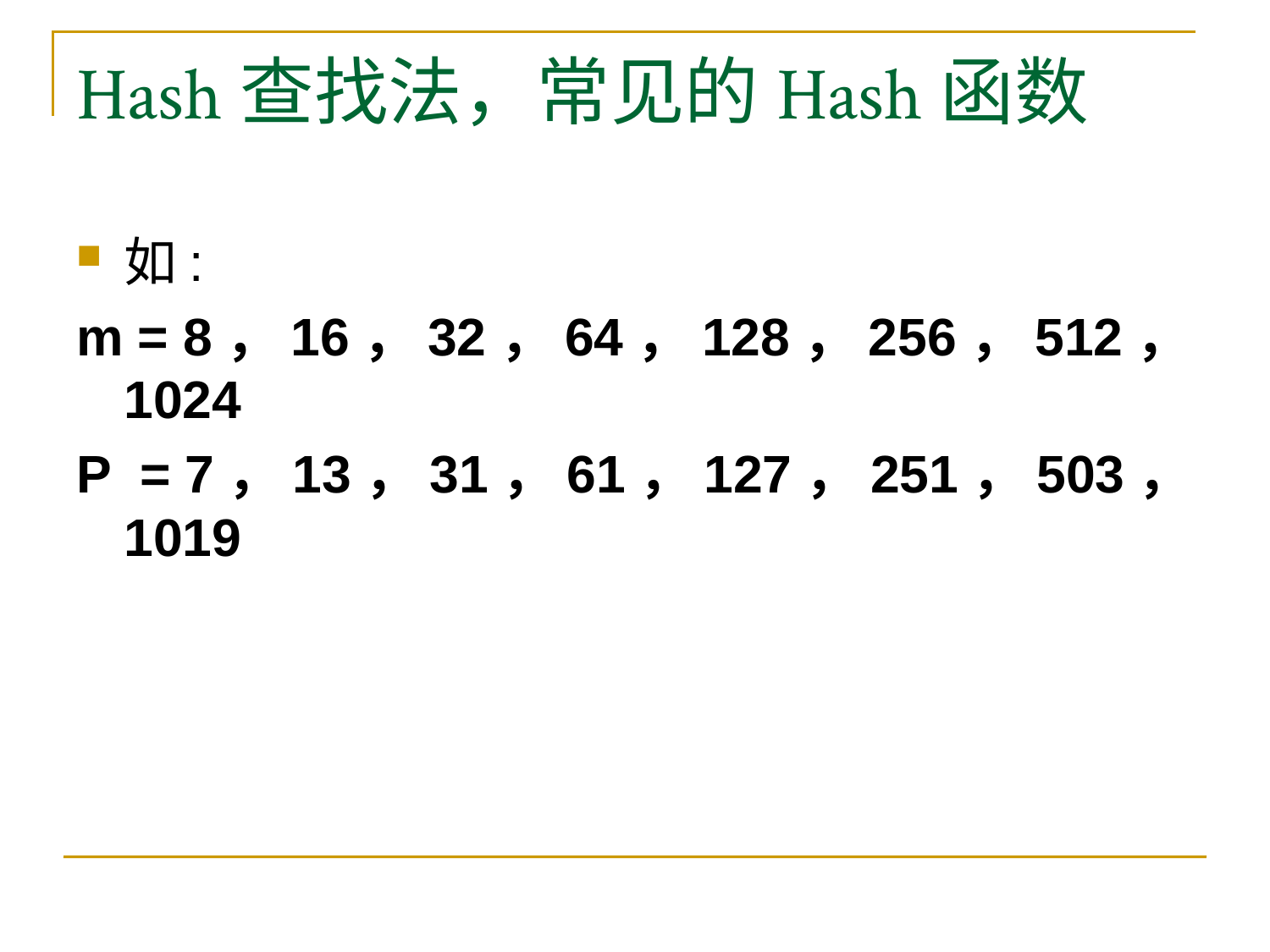

# Hash查找法，常见的Hash函数
如:
m = 8，16，32，64，128，256，512，1024
P  = 7，13，31，61，127，251，503，1019